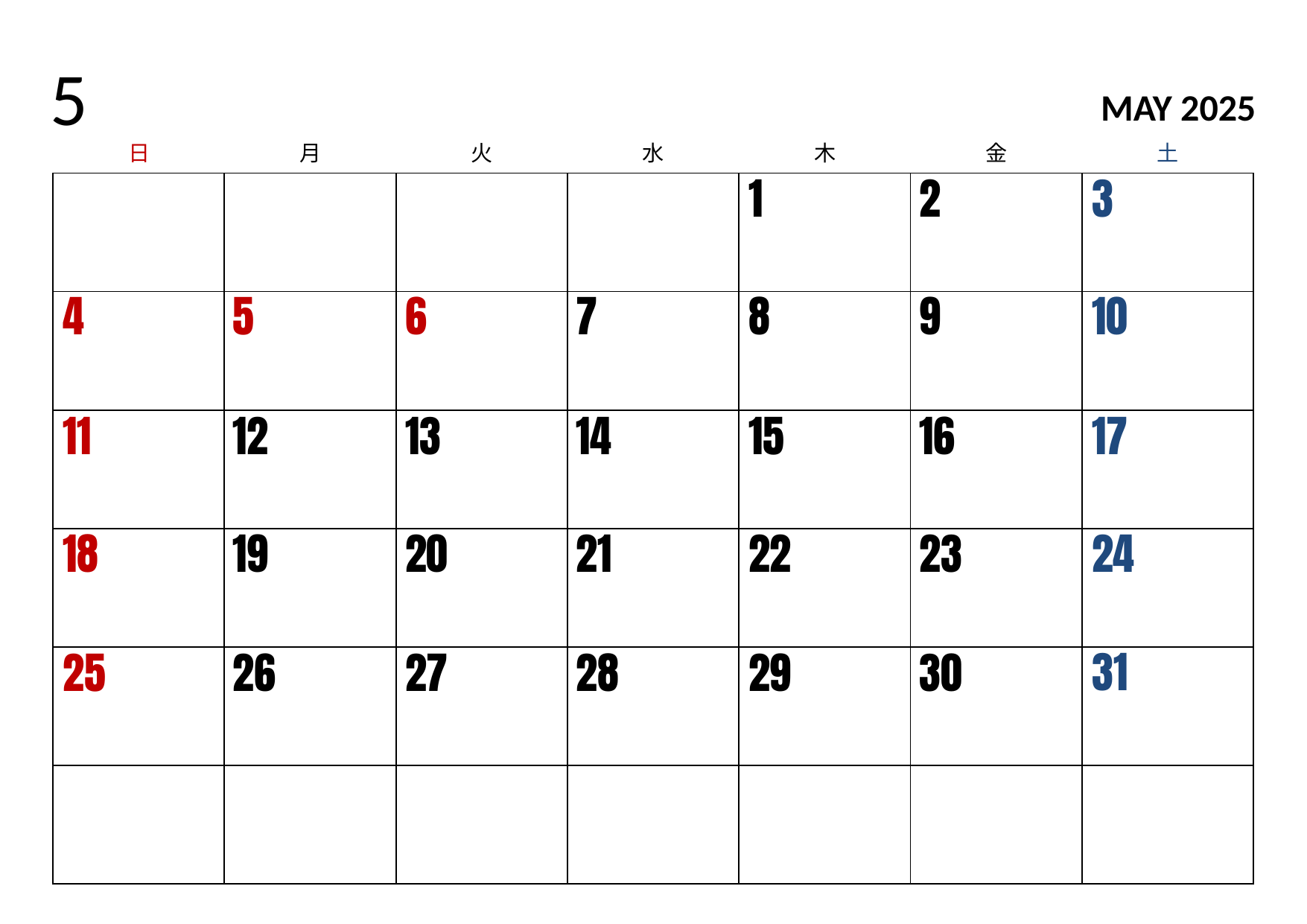

5
MAY 2025
日
月
火
水
木
金
土

1
2
3
4
5
6
7
8
9
10

11
12
13
14
15
16
17
18
19
20
21
22
23
24

31

25
26
27
28
29

30